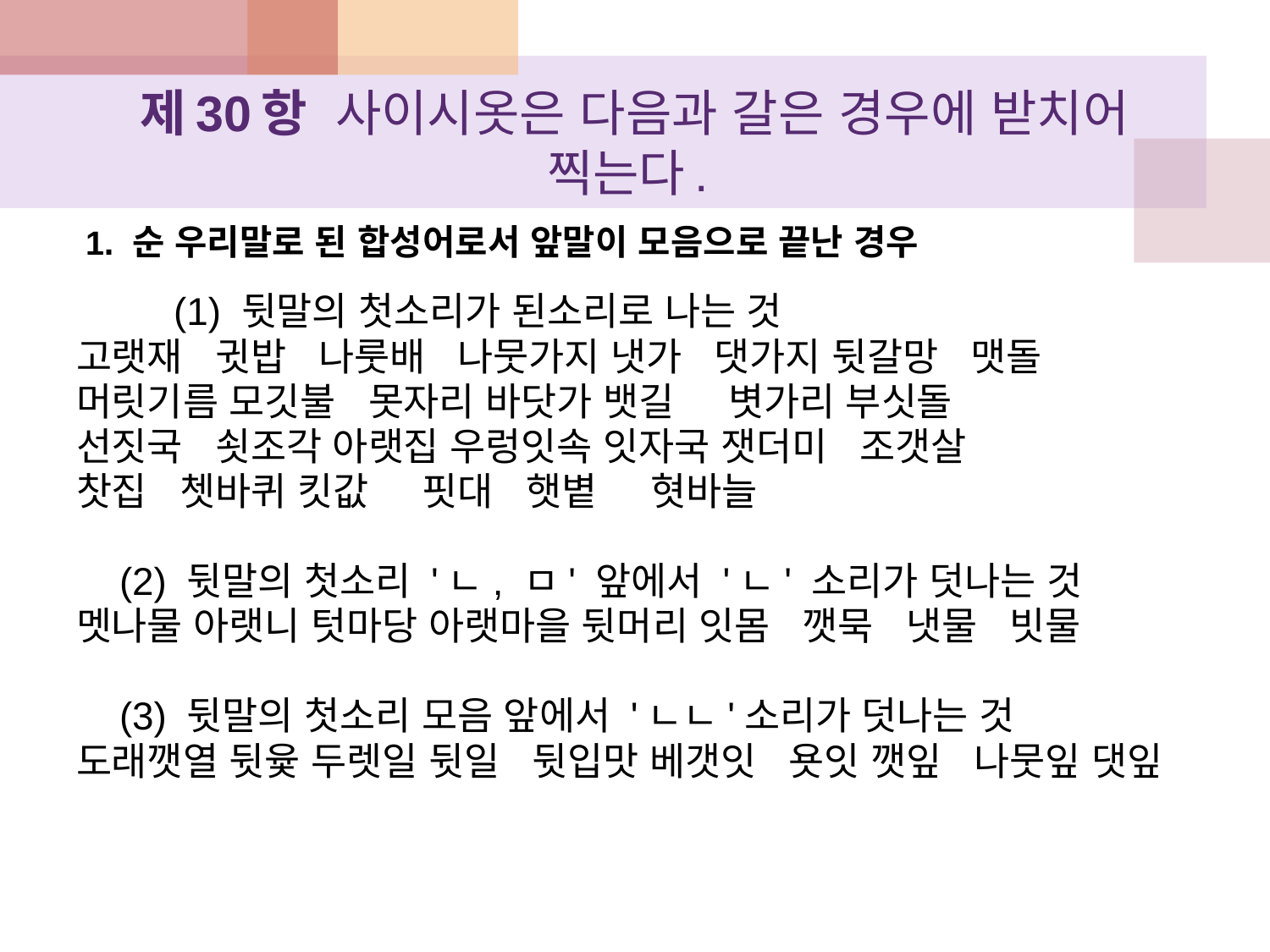

# 제30항  사이시옷은 다음과 갈은 경우에 받치어 찍는다.
 1. 순 우리말로 된 합성어로서 앞말이 모음으로 끝난 경우
    (1) 뒷말의 첫소리가 된소리로 나는 것
고랫재   귓밥   나룻배   나뭇가지 냇가   댓가지 뒷갈망   맷돌
머릿기름 모깃불   못자리 바닷가 뱃길     볏가리 부싯돌
선짓국   쇳조각 아랫집 우렁잇속 잇자국 잿더미   조갯살
찻집   쳇바퀴 킷값     핏대   햇볕     혓바늘

    (2) 뒷말의 첫소리 'ㄴ, ㅁ' 앞에서 'ㄴ' 소리가 덧나는 것
멧나물 아랫니 텃마당 아랫마을 뒷머리 잇몸   깻묵   냇물   빗물

    (3) 뒷말의 첫소리 모음 앞에서 'ㄴㄴ'소리가 덧나는 것
도래깻열 뒷윷 두렛일 뒷일   뒷입맛 베갯잇   욧잇 깻잎   나뭇잎 댓잎